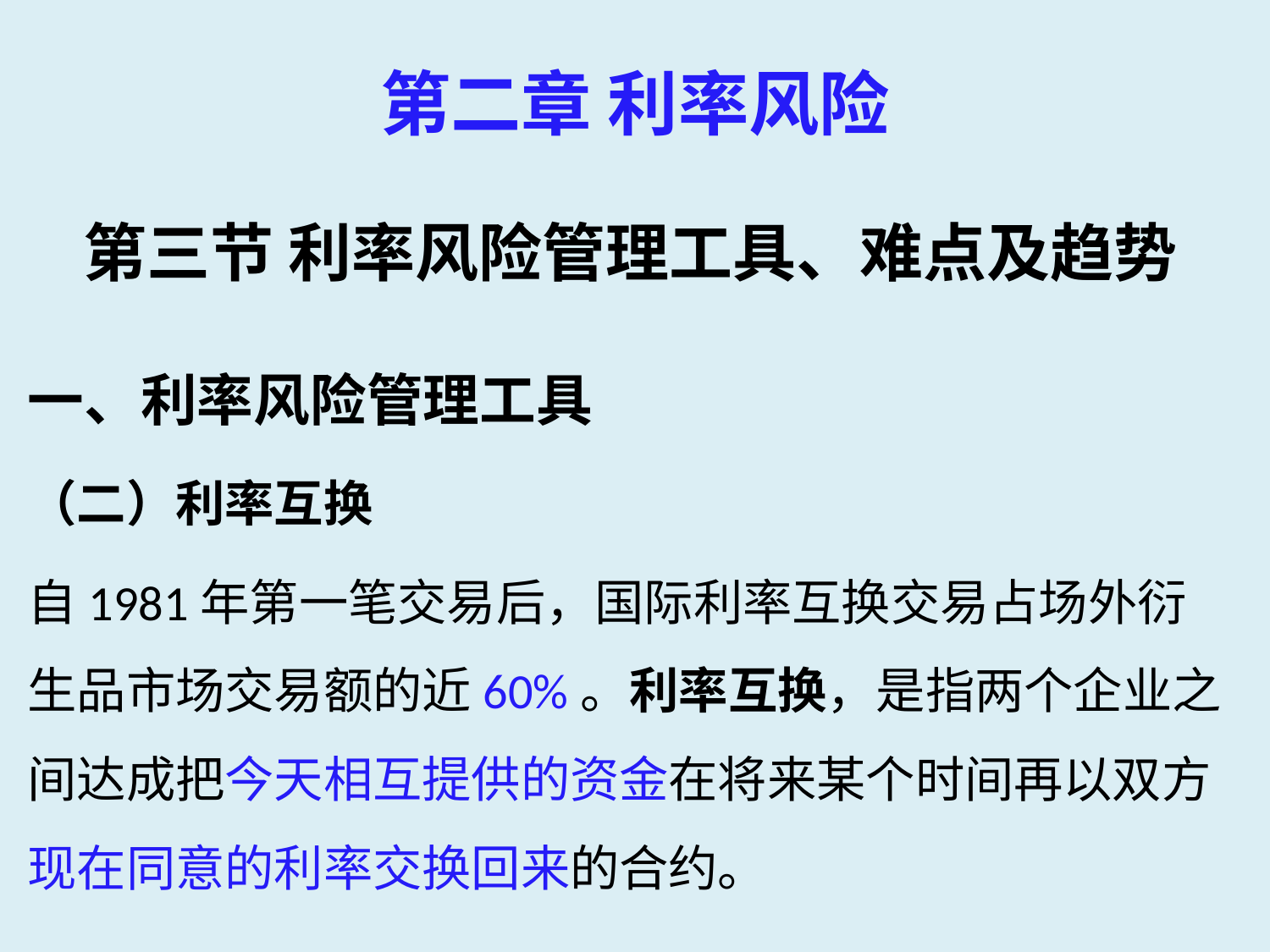

# 第二章 利率风险
第三节 利率风险管理工具、难点及趋势

一、利率风险管理工具
（二）利率互换
自1981年第一笔交易后，国际利率互换交易占场外衍生品市场交易额的近60%。利率互换，是指两个企业之间达成把今天相互提供的资金在将来某个时间再以双方现在同意的利率交换回来的合约。